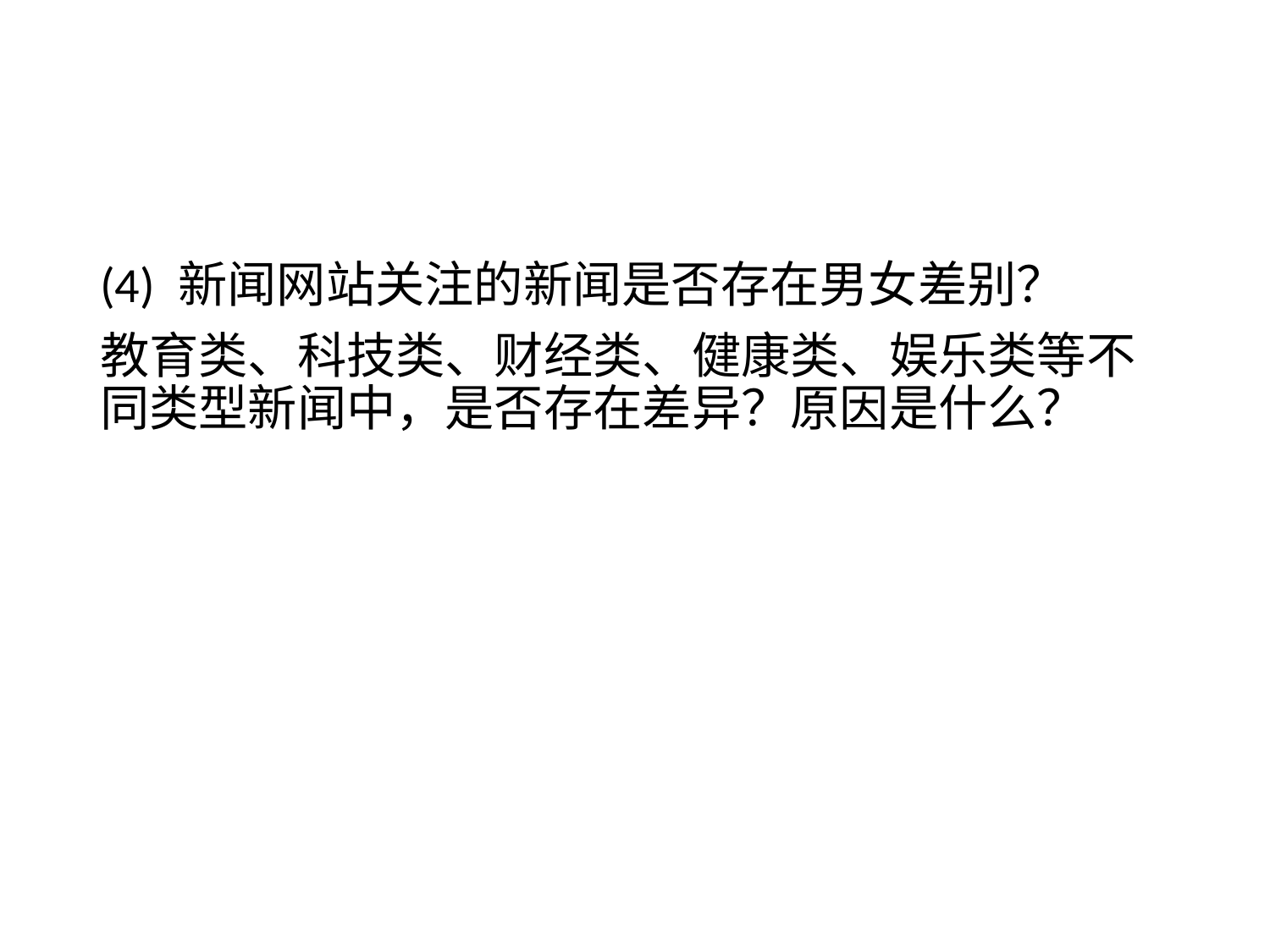

#
(4) 新闻网站关注的新闻是否存在男女差别？
教育类、科技类、财经类、健康类、娱乐类等不同类型新闻中，是否存在差异？原因是什么？